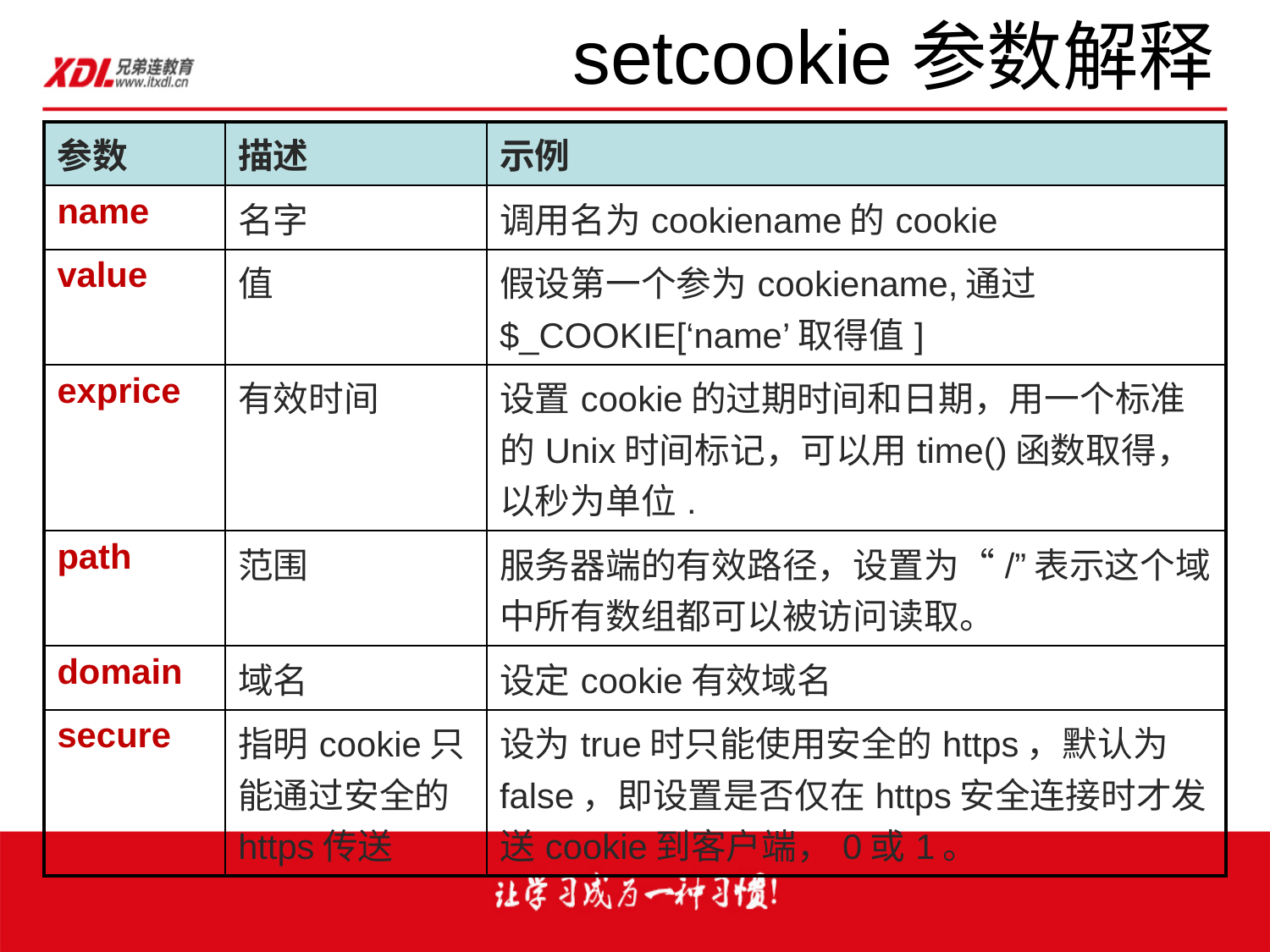

# setcookie参数解释
| 参数 | 描述 | 示例 |
| --- | --- | --- |
| name | 名字 | 调用名为cookiename的cookie |
| value | 值 | 假设第一个参为cookiename,通过$\_COOKIE[‘name’取得值] |
| exprice | 有效时间 | 设置cookie的过期时间和日期，用一个标准的Unix时间标记，可以用time()函数取得，以秒为单位. |
| path | 范围 | 服务器端的有效路径，设置为“/”表示这个域中所有数组都可以被访问读取。 |
| domain | 域名 | 设定cookie有效域名 |
| secure | 指明cookie只能通过安全的https传送 | 设为true时只能使用安全的https，默认为false，即设置是否仅在https安全连接时才发送cookie到客户端，0或1。 |